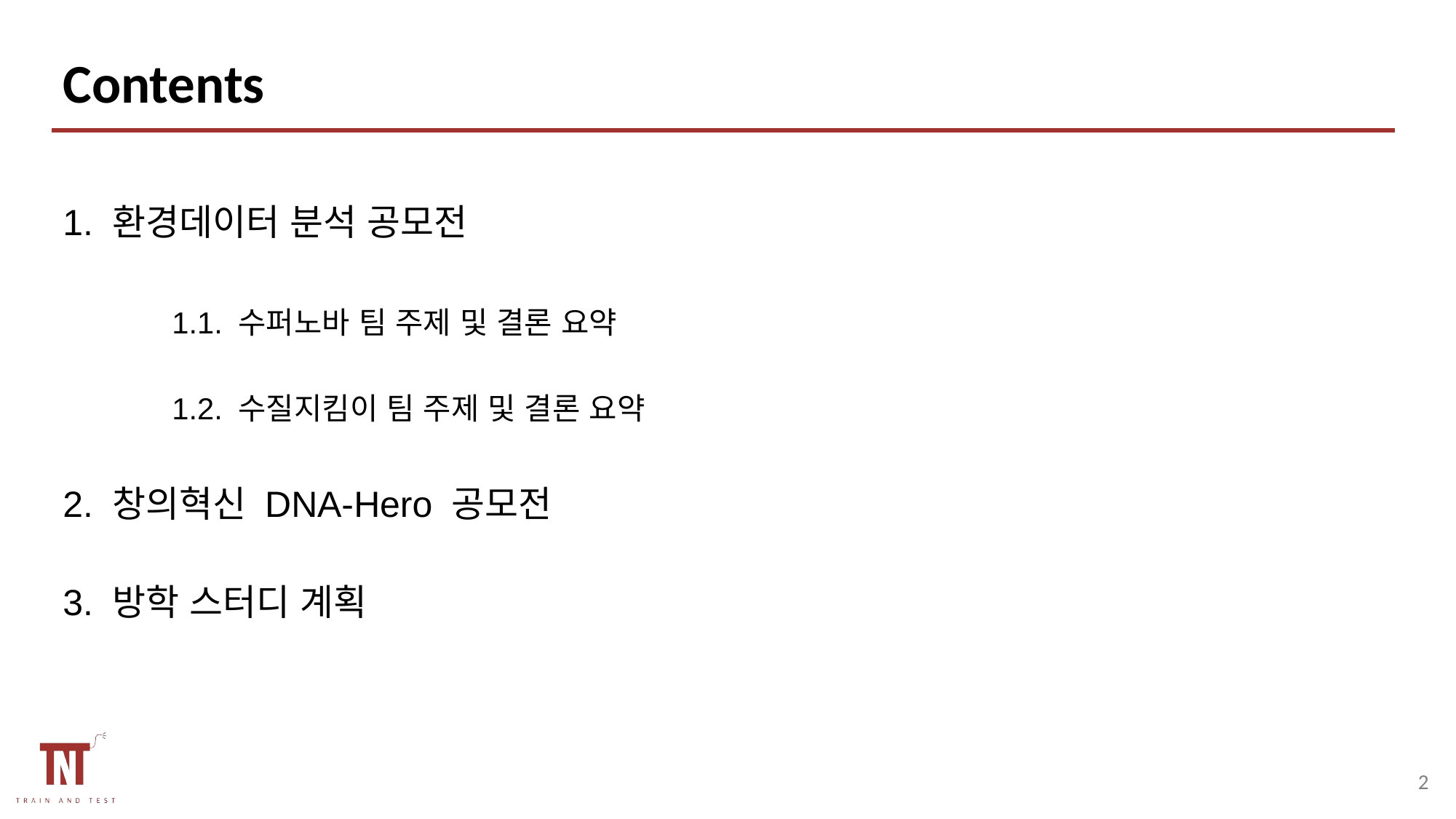

# Contents
1. 환경데이터 분석 공모전
	1.1. 수퍼노바 팀 주제 및 결론 요약
	1.2. 수질지킴이 팀 주제 및 결론 요약
2. 창의혁신 DNA-Hero 공모전
3. 방학 스터디 계획
2